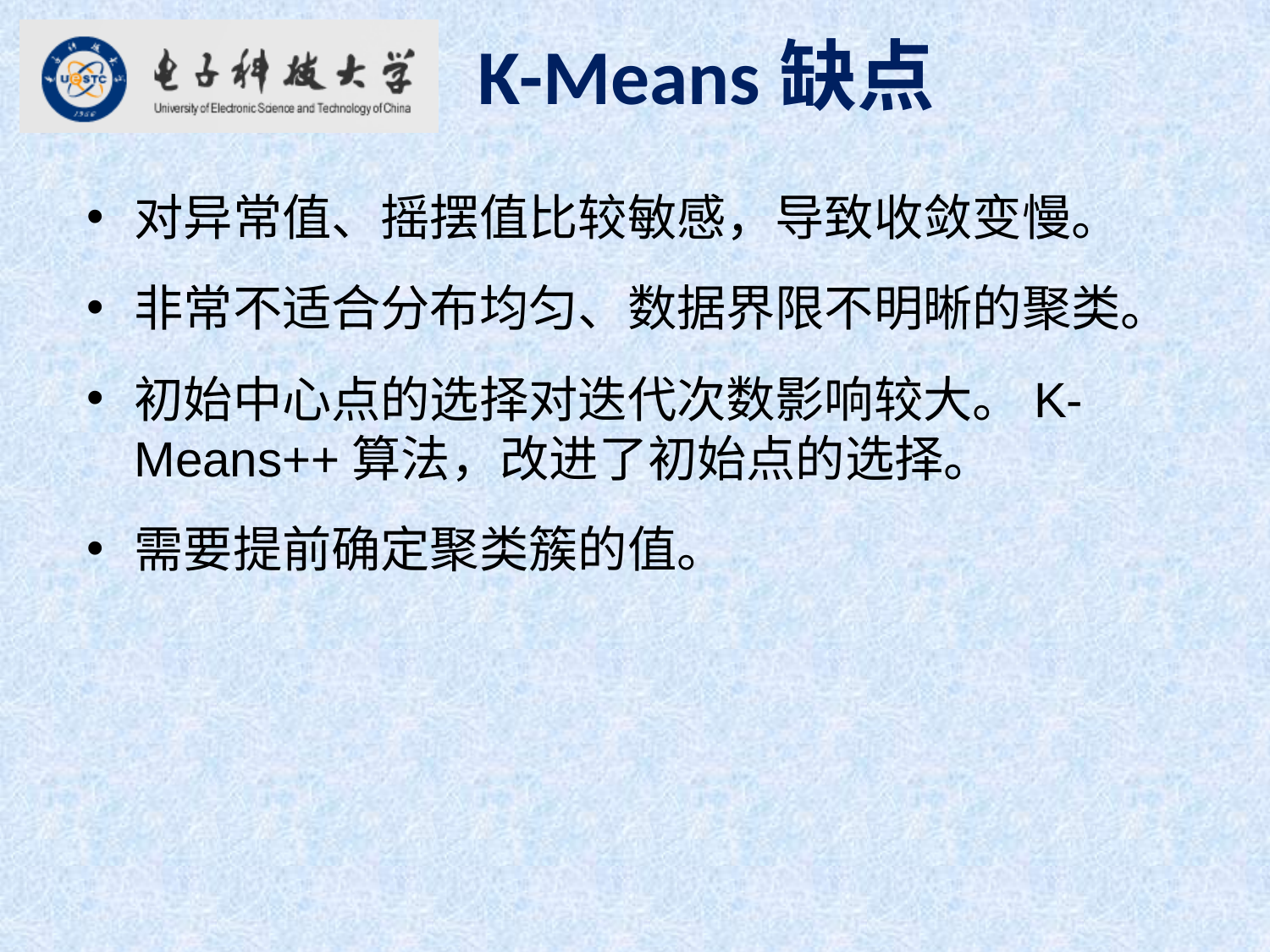

K-Means缺点
对异常值、摇摆值比较敏感，导致收敛变慢。
非常不适合分布均匀、数据界限不明晰的聚类。
初始中心点的选择对迭代次数影响较大。K-Means++算法，改进了初始点的选择。
需要提前确定聚类簇的值。